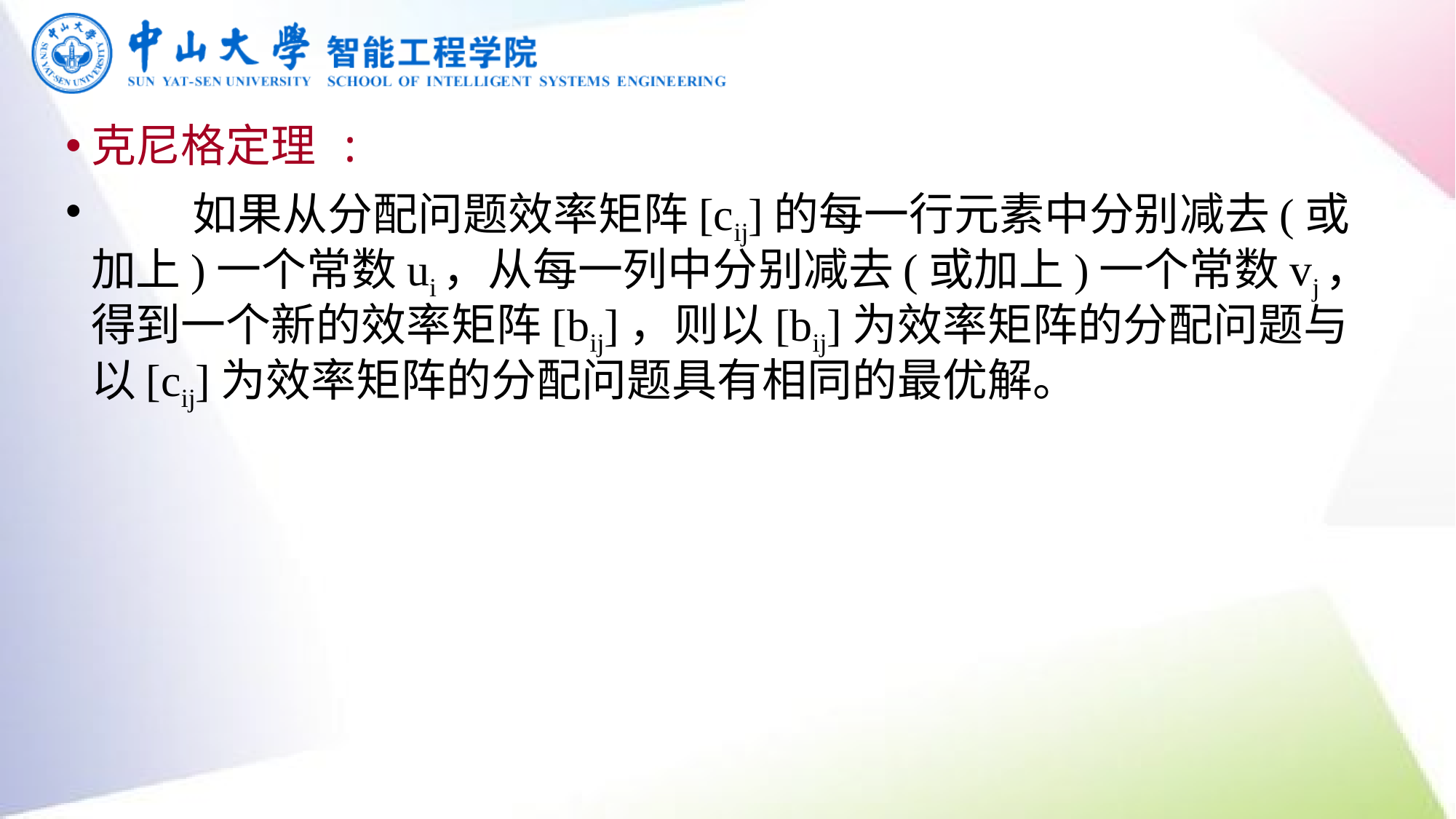

克尼格定理 :
	如果从分配问题效率矩阵[cij]的每一行元素中分别减去(或加上)一个常数ui，从每一列中分别减去(或加上)一个常数vj，得到一个新的效率矩阵[bij]，则以[bij]为效率矩阵的分配问题与以[cij]为效率矩阵的分配问题具有相同的最优解。